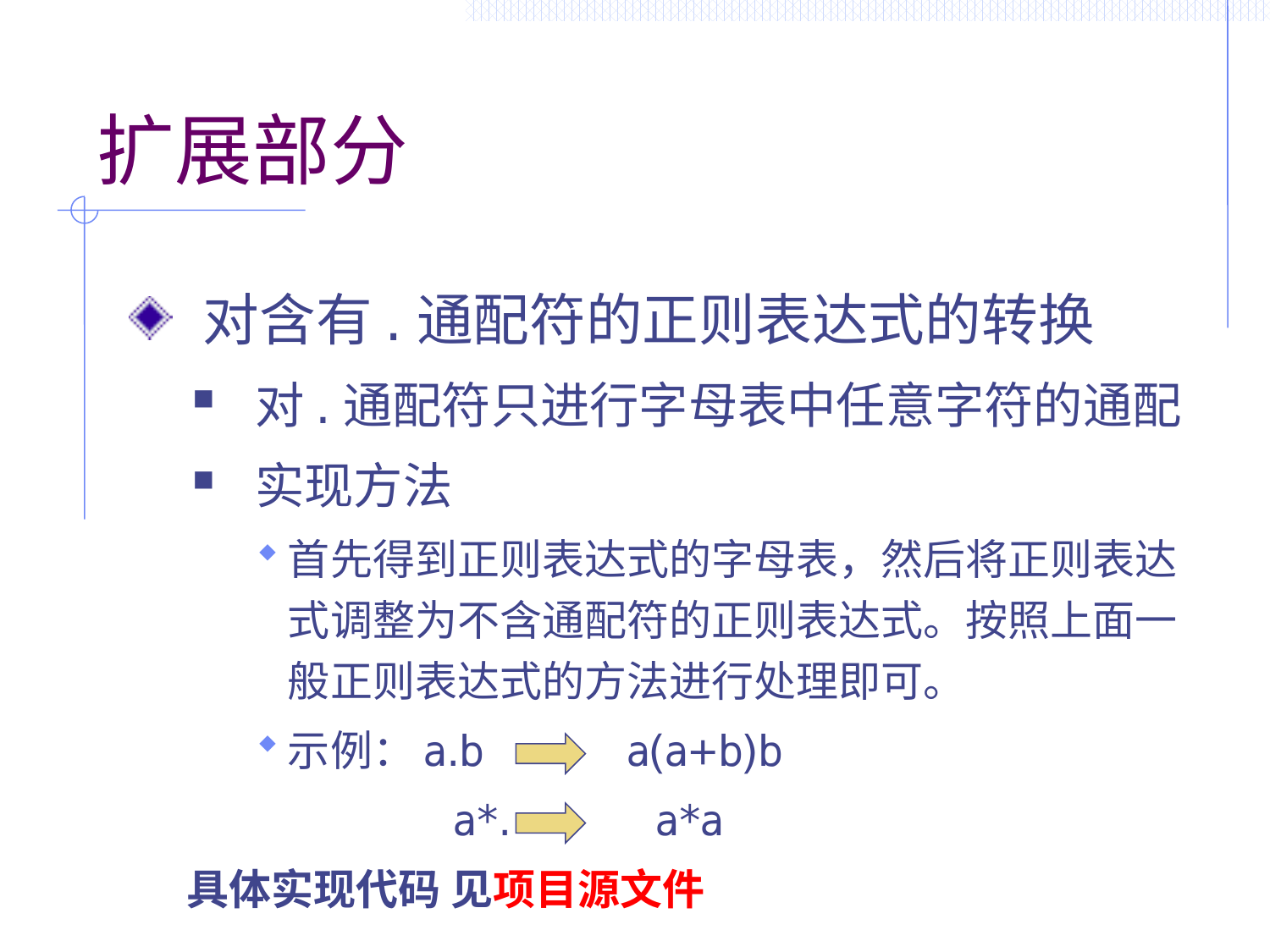

# 扩展部分
 对含有.通配符的正则表达式的转换
 对.通配符只进行字母表中任意字符的通配
 实现方法
首先得到正则表达式的字母表，然后将正则表达式调整为不含通配符的正则表达式。按照上面一般正则表达式的方法进行处理即可。
示例：a.b           a(a+b)b
		   a*.           a*a
     具体实现代码 见项目源文件